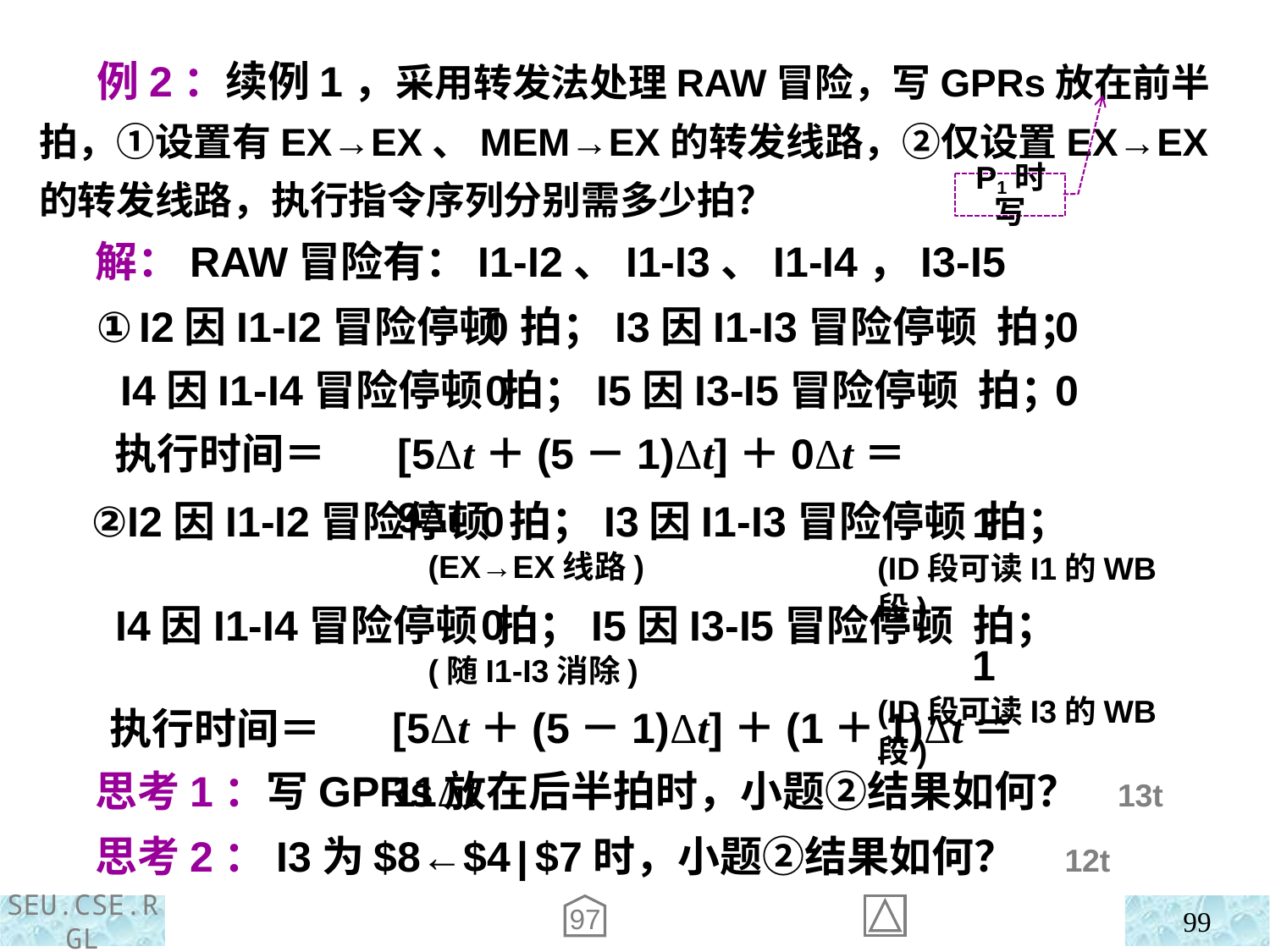

例2：续例1，采用转发法处理RAW冒险，写GPRs放在前半拍，①设置有EX→EX、MEM→EX的转发线路，②仅设置EX→EX的转发线路，执行指令序列分别需多少拍？
P1时写
     解：RAW冒险有：I1-I2、I1-I3、I1-I4，I3-I5
     ①I2因I1-I2冒险停顿  拍；I3因I1-I3冒险停顿  拍；
       I4因I1-I4冒险停顿  拍；I5因I3-I5冒险停顿  拍；
       执行时间＝
        0
        0
[5Δt＋(5－1)Δt]＋0Δt＝9Δt
0
0
        0
    (EX→EX线路)
        0
    (随I1-I3消除)
[5Δt＋(5－1)Δt]＋(1＋1)Δt＝11Δt
     ②I2因I1-I2冒险停顿  拍；I3因I1-I3冒险停顿  拍；

       I4因I1-I4冒险停顿  拍；I5因I3-I5冒险停顿  拍；

       执行时间＝
        1
(ID段可读I1的WB段)
        1
(ID段可读I3的WB段)
     思考1：写GPRs放在后半拍时，小题②结果如何？   13t
     思考2：I3为$8←$4 | $7时，小题②结果如何？    12t
97

99